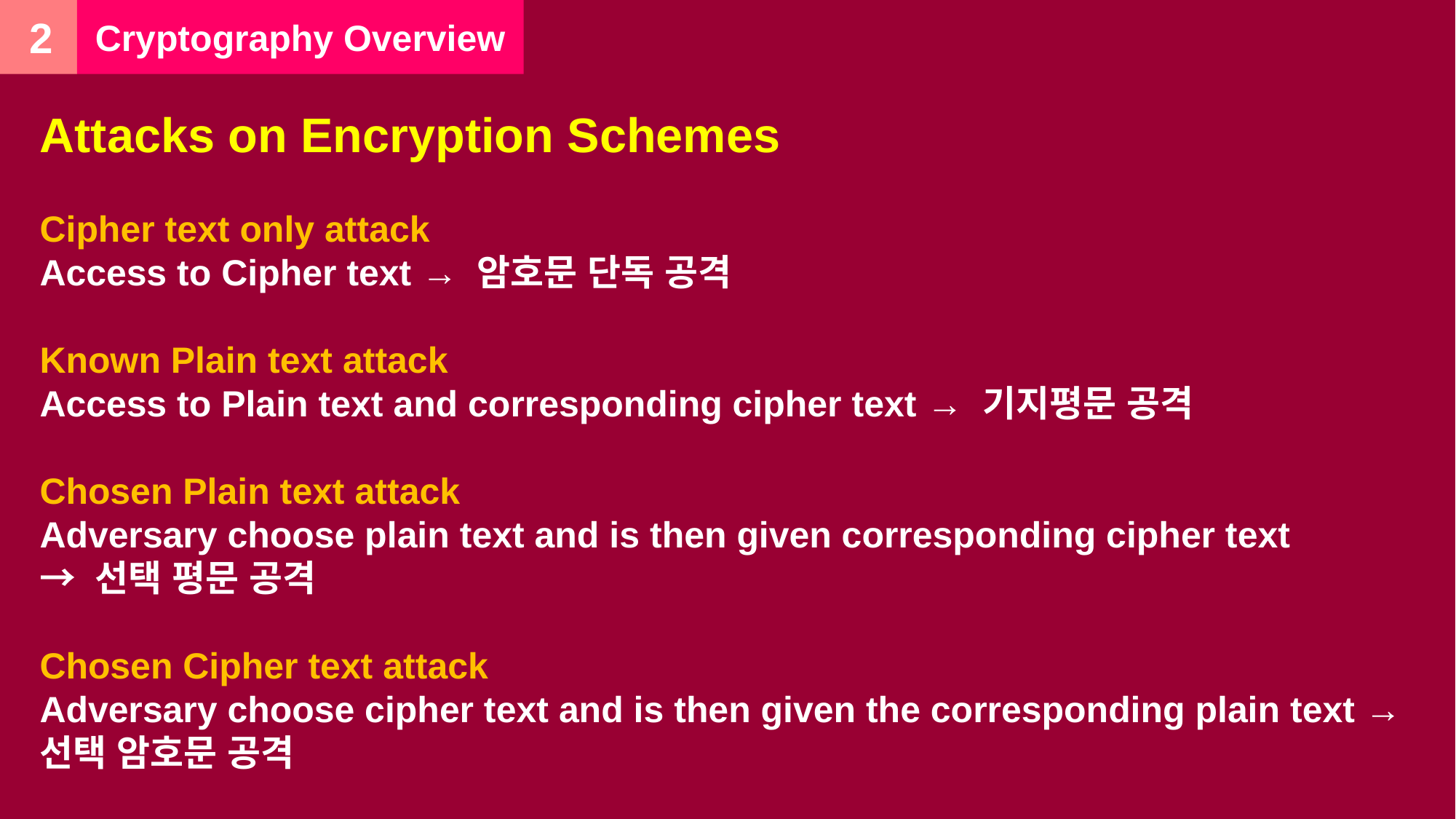

Cryptography Overview
2
Attacks on Encryption Schemes

Cipher text only attack
Access to Cipher text → 암호문 단독 공격

Known Plain text attack
Access to Plain text and corresponding cipher text → 기지평문 공격

Chosen Plain text attack
Adversary choose plain text and is then given corresponding cipher text
→ 선택 평문 공격

Chosen Cipher text attack
Adversary choose cipher text and is then given the corresponding plain text → 선택 암호문 공격